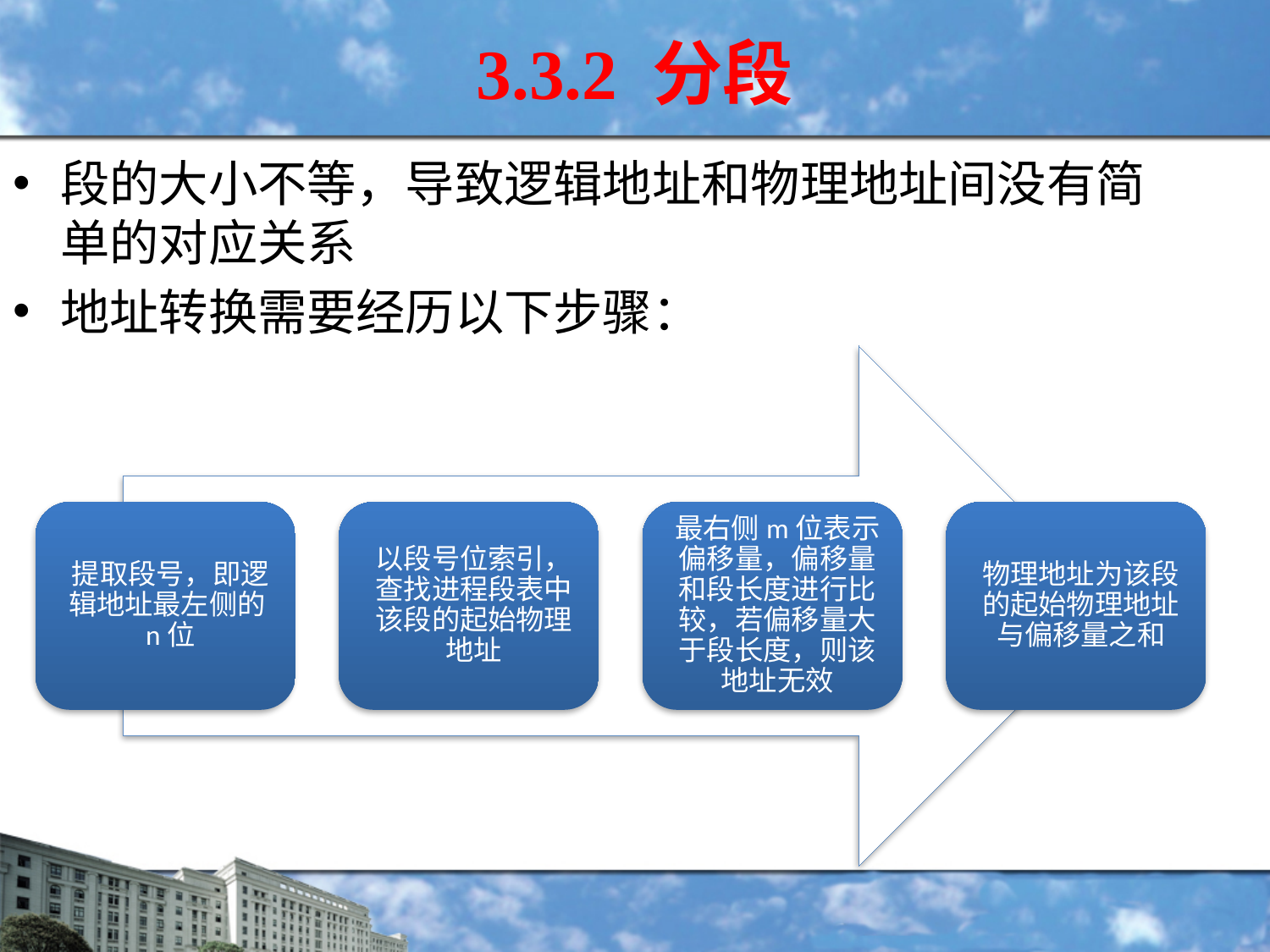

3.3.2 分段
段的大小不等，导致逻辑地址和物理地址间没有简单的对应关系
地址转换需要经历以下步骤：

提取段号，即逻辑地址最左侧的n位
以段号位索引，查找进程段表中该段的起始物理地址
最右侧m位表示偏移量，偏移量和段长度进行比较，若偏移量大于段长度，则该地址无效
物理地址为该段的起始物理地址与偏移量之和